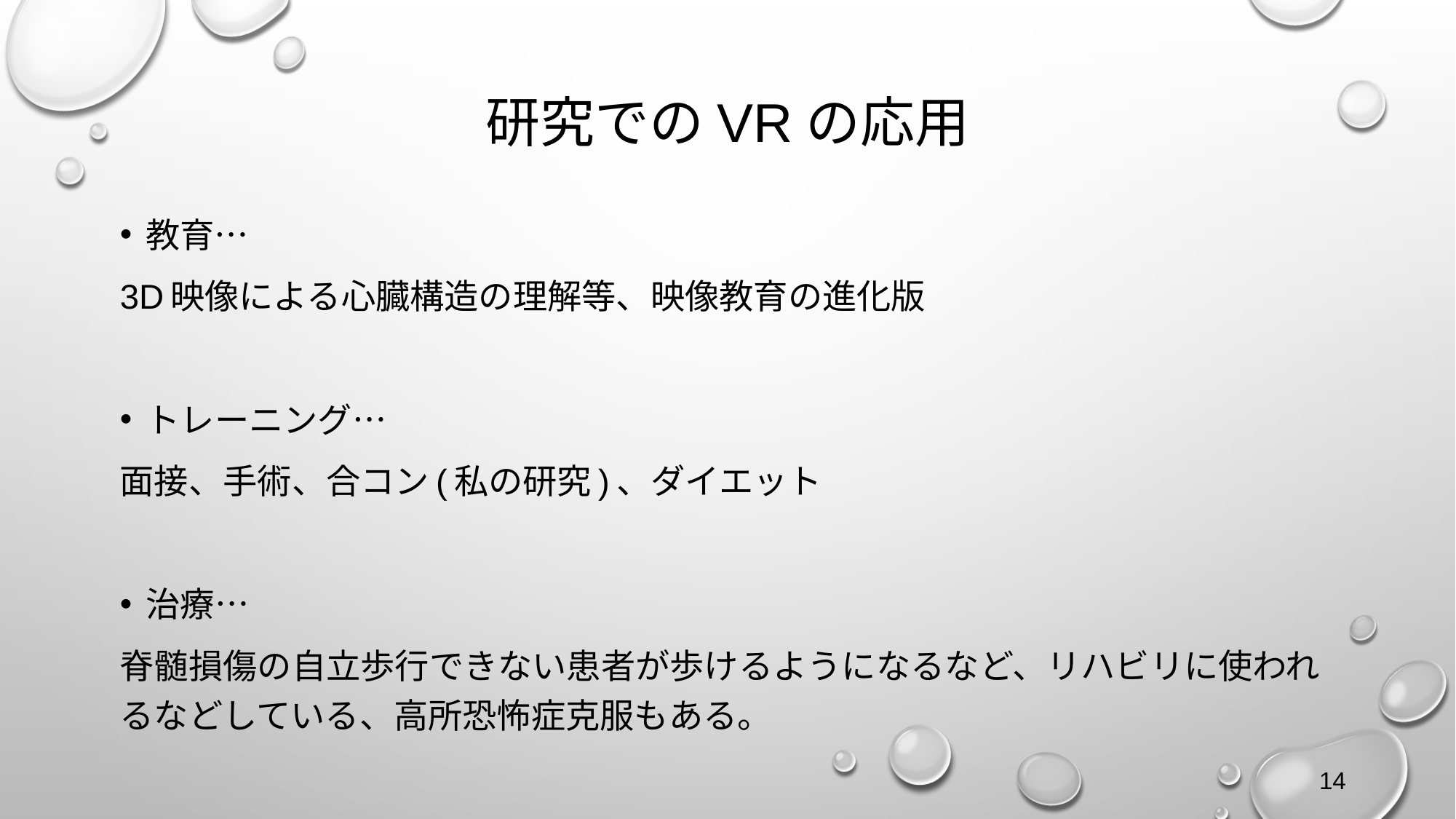

# 研究でのVRの応用
教育…
3D映像による心臓構造の理解等、映像教育の進化版

トレーニング…
面接、手術、合コン(私の研究)、ダイエット

治療…
脊髄損傷の自立歩行できない患者が歩けるようになるなど、リハビリに使われるなどしている、高所恐怖症克服もある。

14